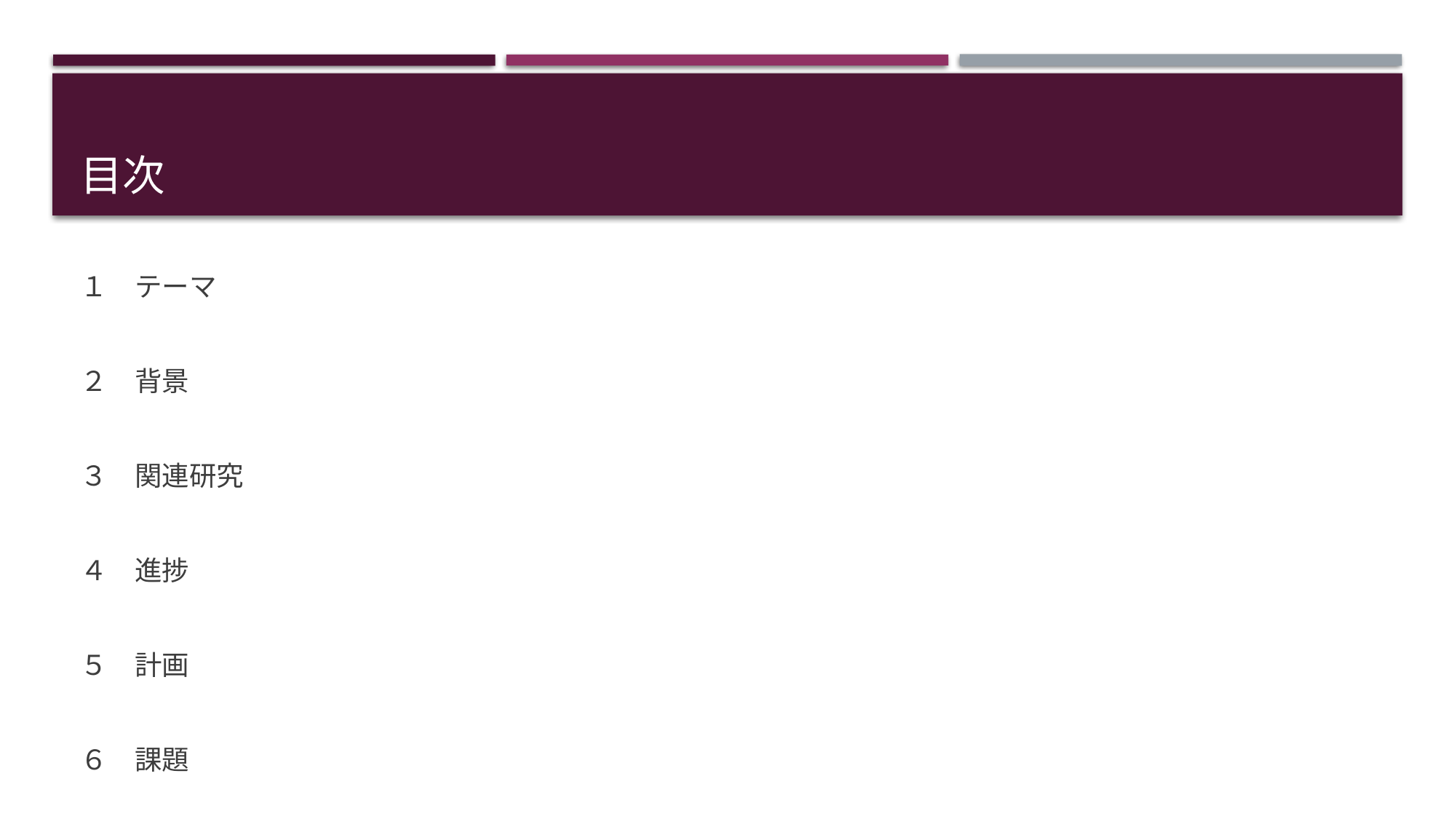

# 目次

１　テーマ

２　背景

３　関連研究

４　進捗

５　計画

６　課題